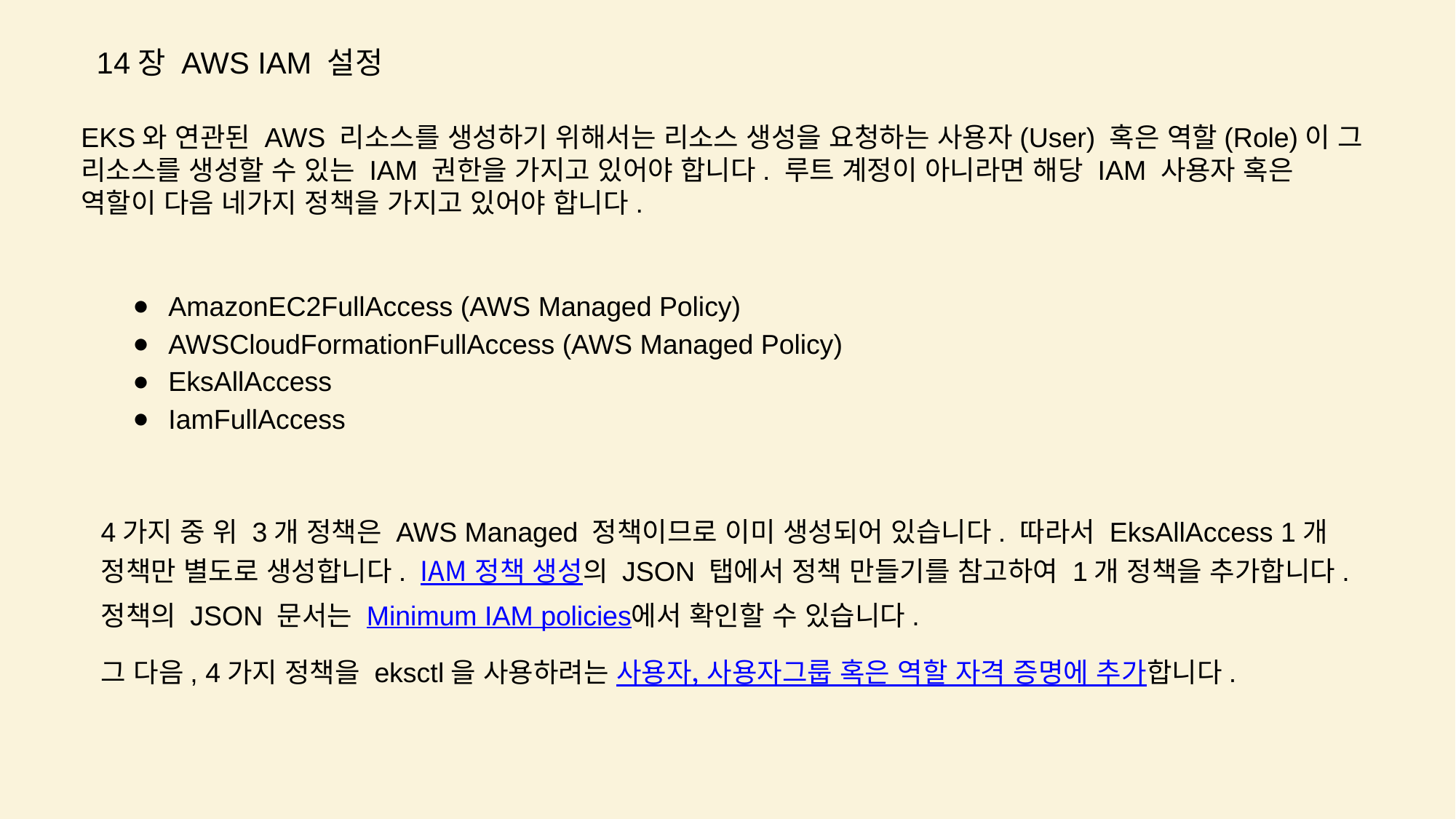

14장 AWS IAM 설정
EKS와 연관된 AWS 리소스를 생성하기 위해서는 리소스 생성을 요청하는 사용자(User) 혹은 역할(Role)이 그 리소스를 생성할 수 있는 IAM 권한을 가지고 있어야 합니다. 루트 계정이 아니라면 해당 IAM 사용자 혹은 역할이 다음 네가지 정책을 가지고 있어야 합니다.
AmazonEC2FullAccess (AWS Managed Policy)
AWSCloudFormationFullAccess (AWS Managed Policy)
EksAllAccess
IamFullAccess
4가지 중 위 3개 정책은 AWS Managed 정책이므로 이미 생성되어 있습니다. 따라서 EksAllAccess 1개 정책만 별도로 생성합니다. IAM 정책 생성의 JSON 탭에서 정책 만들기를 참고하여 1개 정책을 추가합니다. 정책의 JSON 문서는 Minimum IAM policies에서 확인할 수 있습니다.
그 다음, 4가지 정책을 eksctl을 사용하려는 사용자, 사용자그룹 혹은 역할 자격 증명에 추가합니다.